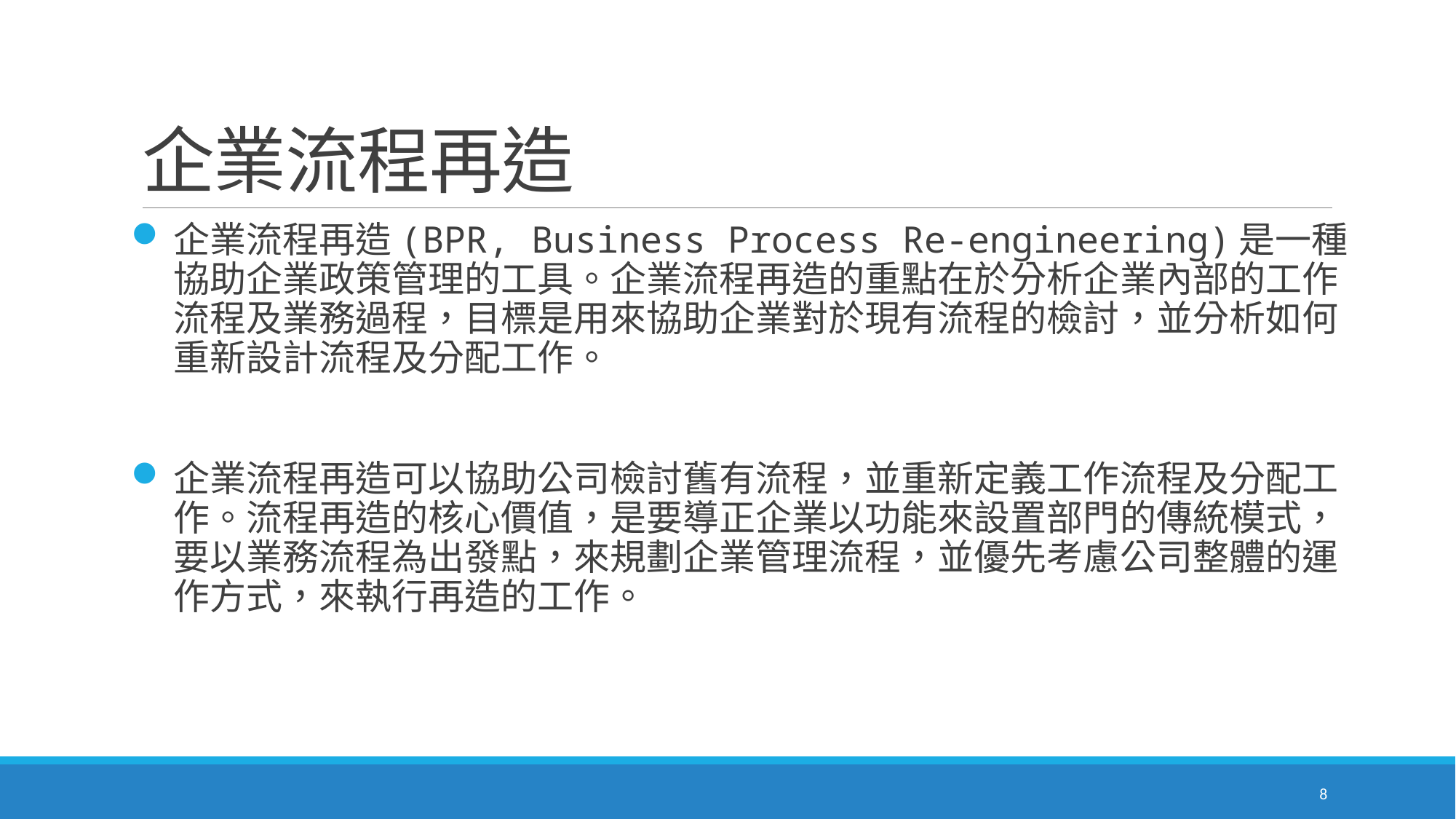

# 企業流程再造
企業流程再造(BPR, Business Process Re-engineering)是一種協助企業政策管理的工具。企業流程再造的重點在於分析企業內部的工作流程及業務過程，目標是用來協助企業對於現有流程的檢討，並分析如何重新設計流程及分配工作。

企業流程再造可以協助公司檢討舊有流程，並重新定義工作流程及分配工作。流程再造的核心價值，是要導正企業以功能來設置部門的傳統模式，要以業務流程為出發點，來規劃企業管理流程，並優先考慮公司整體的運作方式，來執行再造的工作。
8